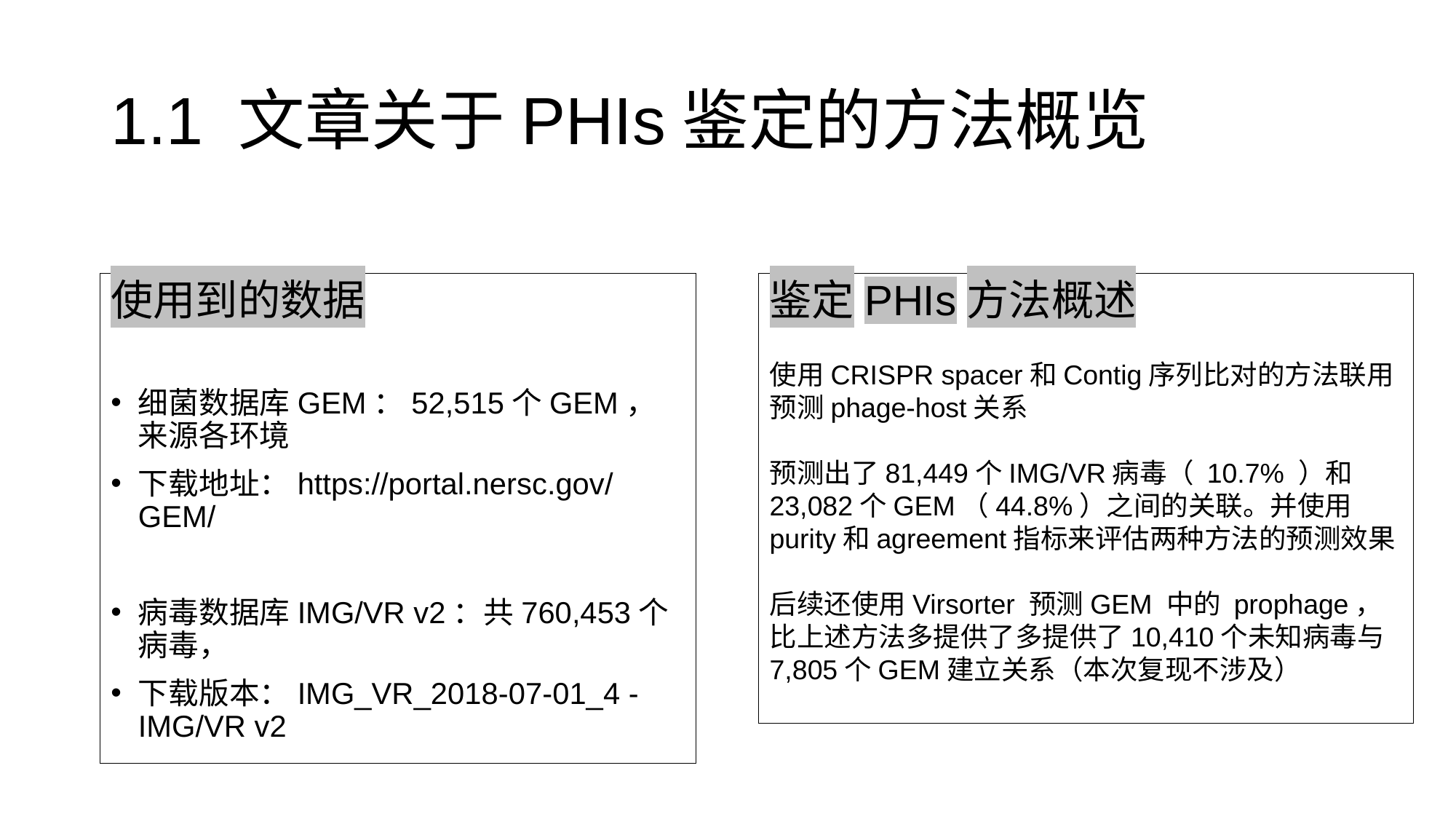

# 1.1 文章关于PHIs鉴定的方法概览
使用到的数据

细菌数据库GEM：52,515个GEM，来源各环境
下载地址：https://portal.nersc.gov/GEM/​

病毒数据库IMG/VR v2：共760,453个病毒，
下载版本：IMG_VR_2018-07-01_4 - IMG/VR v2​

鉴定PHIs方法概述

使用CRISPR spacer和Contig序列比对的方法联用预测phage-host关系

预测出了81,449个IMG/VR病毒（ 10.7% ）和23,082个GEM（44.8%）之间的关联。​并使用purity和agreement指标来评估两种方法的预测效果

后续还使用Virsorter 预测GEM 中的 prophage，比上述方法多提供了多提供了10,410个未知病毒与7,805个GEM建立关系​（本次复现不涉及）